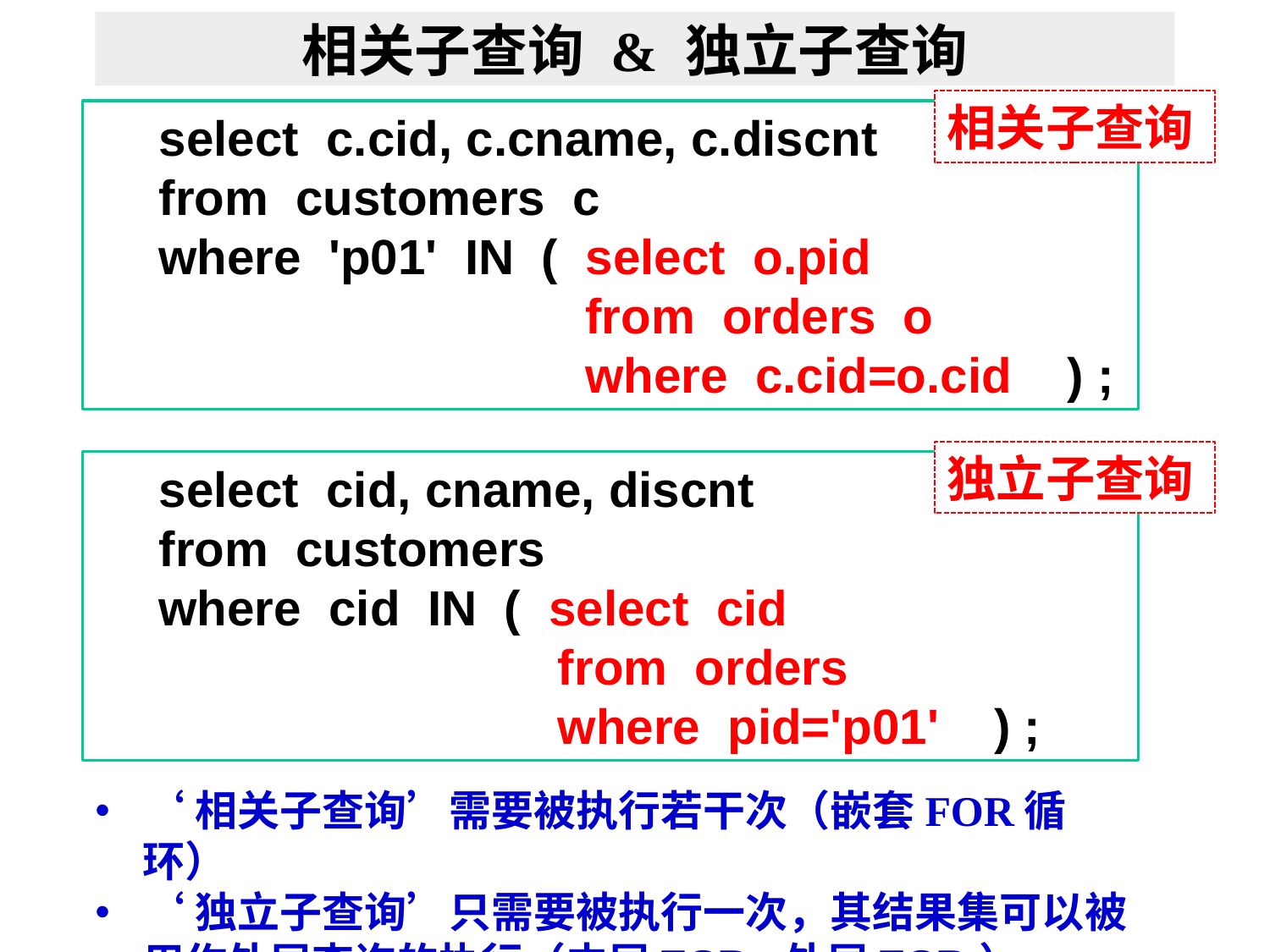

相关子查询 & 独立子查询
相关子查询
select  c.cid, c.cname, c.discnt
from  customers  c
where  'p01'  IN  (  select  o.pid
                               from  orders  o
                               where  c.cid=o.cid    ) ;
独立子查询
select  cid, cname, discnt
from  customers
where  cid  IN  (  select  cid
                             from  orders
                             where  pid='p01'    ) ;
‘相关子查询’需要被执行若干次（嵌套FOR循环）
‘独立子查询’只需要被执行一次，其结果集可以被用作外层查询的执行（内层FOR+外层FOR）